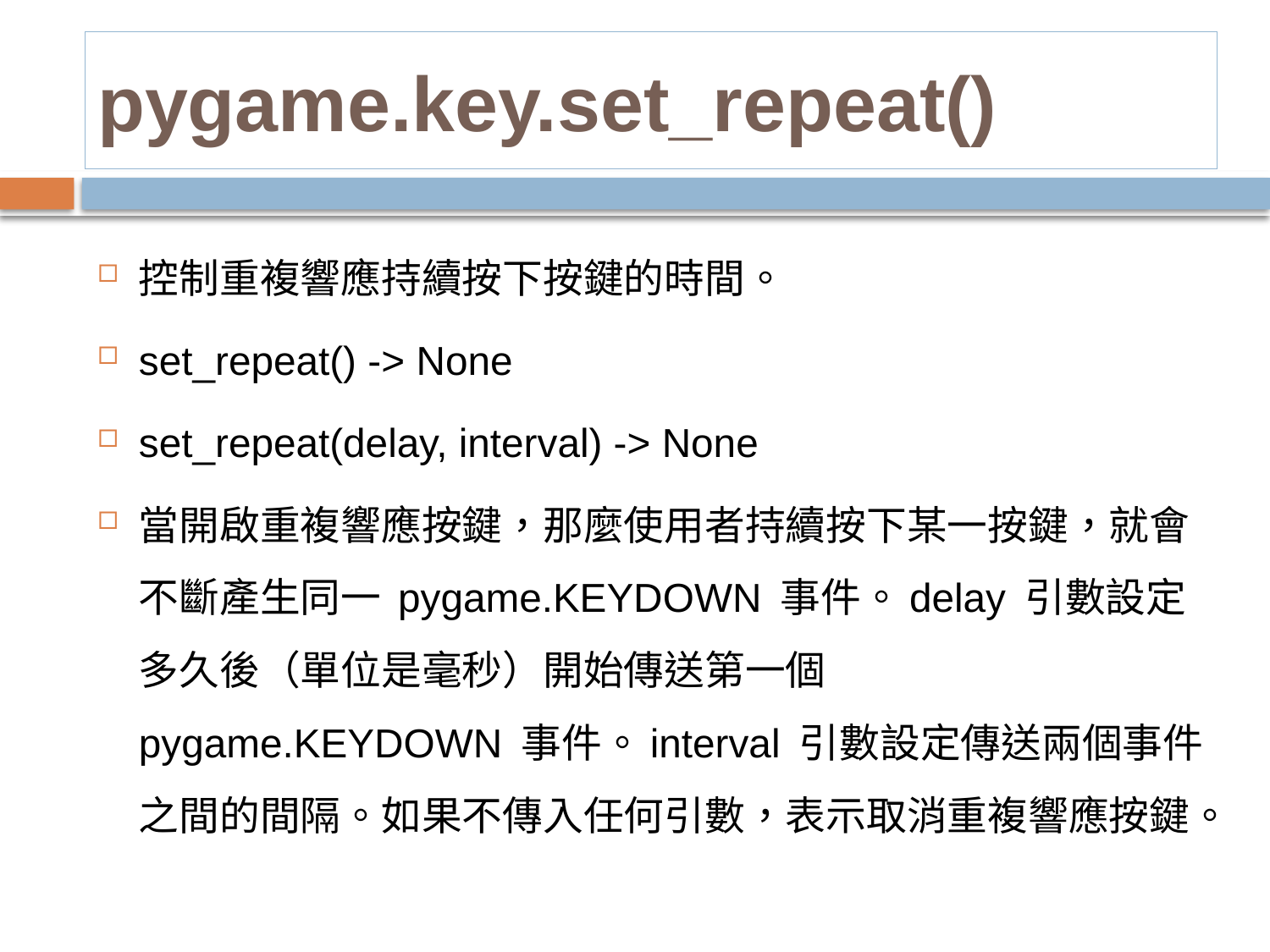

# pygame.key.set_repeat()
控制重複響應持續按下按鍵的時間。
set_repeat() -> None
set_repeat(delay, interval) -> None
當開啟重複響應按鍵，那麼使用者持續按下某一按鍵，就會不斷產生同一 pygame.KEYDOWN 事件。delay 引數設定多久後（單位是毫秒）開始傳送第一個 pygame.KEYDOWN 事件。interval 引數設定傳送兩個事件之間的間隔。如果不傳入任何引數，表示取消重複響應按鍵。